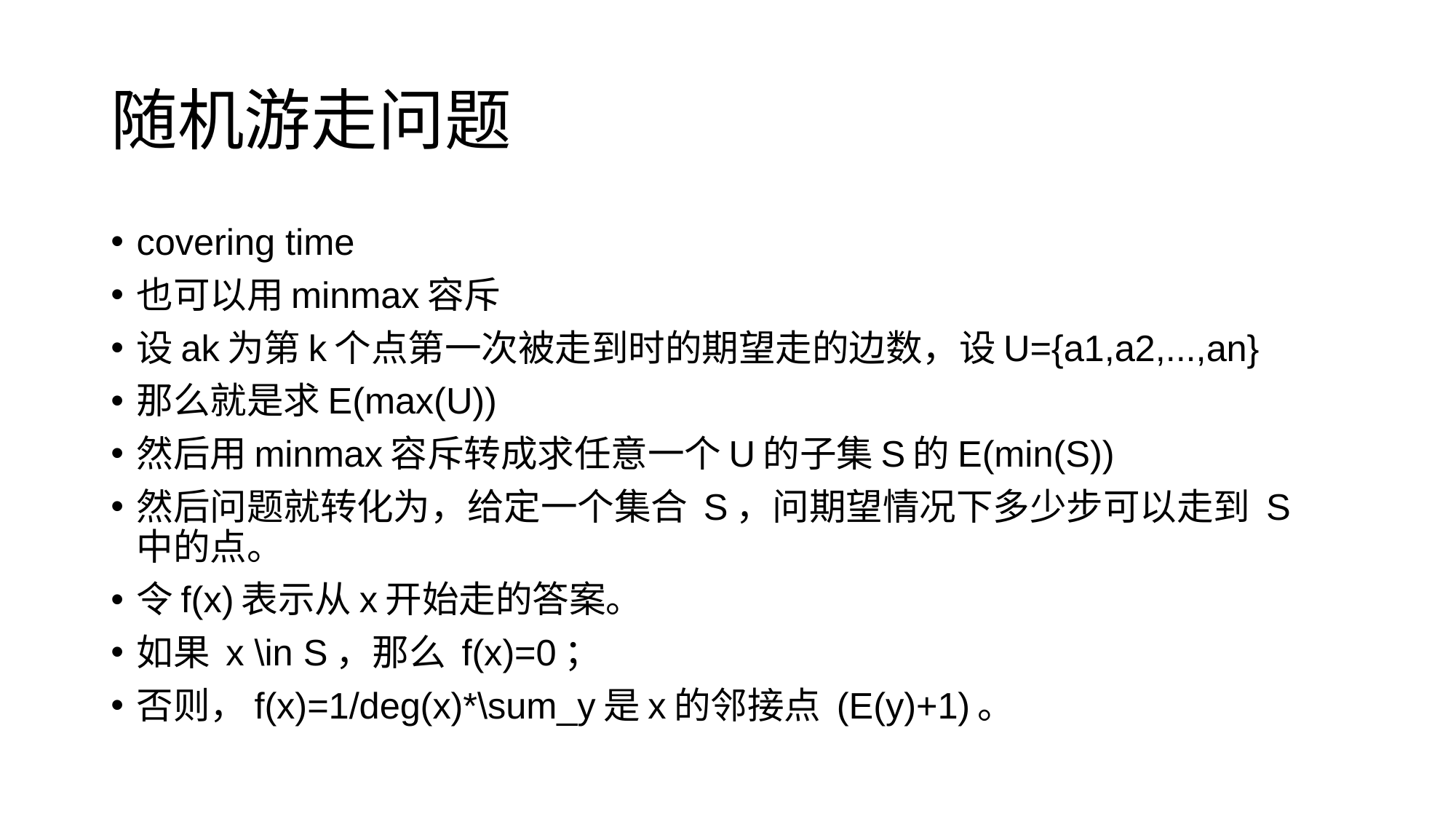

# 随机游走问题
covering time
也可以用minmax容斥
设ak为第k个点第一次被走到时的期望走的边数，设U={a1,a2,...,an}
那么就是求E(max(U))
然后用minmax容斥转成求任意一个U的子集S的E(min(S))
然后问题就转化为，给定一个集合 S，问期望情况下多少步可以走到 S 中的点。
令f(x)表示从x开始走的答案。
如果 x \in S，那么 f(x)=0；
否则，f(x)=1/deg(x)*\sum_y是x的邻接点 (E(y)+1)。